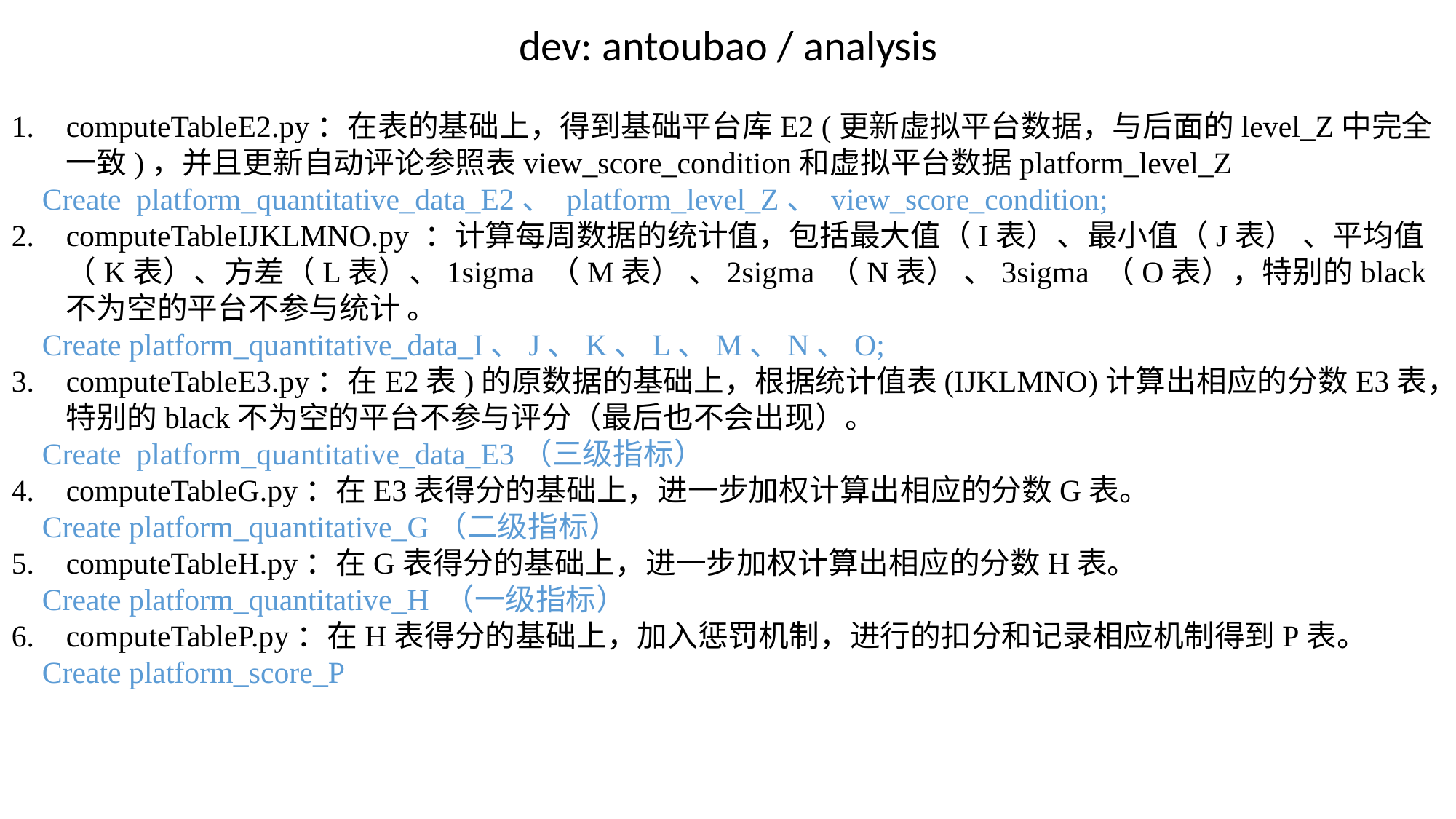

dev: antoubao / analysis
computeTableE2.py：在表的基础上，得到基础平台库E2 (更新虚拟平台数据，与后面的level_Z中完全一致)，并且更新自动评论参照表view_score_condition和虚拟平台数据platform_level_Z
    Create  platform_quantitative_data_E2、 platform_level_Z、 view_score_condition;
computeTableIJKLMNO.py ：计算每周数据的统计值，包括最大值（I表）、最小值（J表） 、平均值（K表）、方差（L表）、1sigma （M表） 、2sigma （N表） 、3sigma （O表），特别的black不为空的平台不参与统计 。
    Create platform_quantitative_data_I、J、K、L、M、N、O;
computeTableE3.py：在E2表)的原数据的基础上，根据统计值表(IJKLMNO)计算出相应的分数E3表，特别的black不为空的平台不参与评分（最后也不会出现）。
    Create  platform_quantitative_data_E3（三级指标）
computeTableG.py：在E3表得分的基础上，进一步加权计算出相应的分数G表。
    Create platform_quantitative_G（二级指标）
computeTableH.py：在G表得分的基础上，进一步加权计算出相应的分数H表。
    Create platform_quantitative_H （一级指标）
computeTableP.py：在H表得分的基础上，加入惩罚机制，进行的扣分和记录相应机制得到P表。
    Create platform_score_P